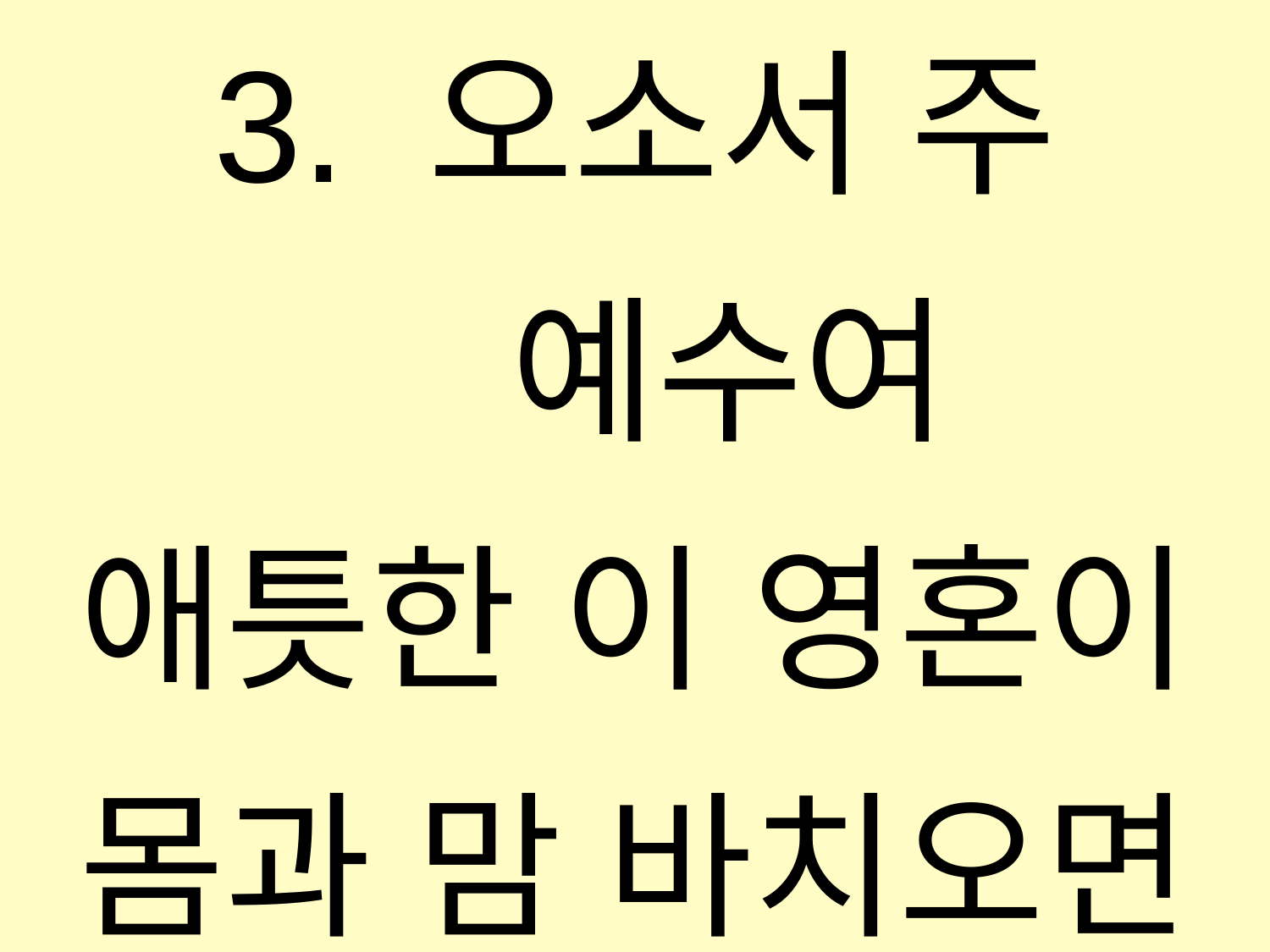

3. 오소서 주 예수여
애틋한 이 영혼이
몸과 맘 바치오면
끝없이 가지소서